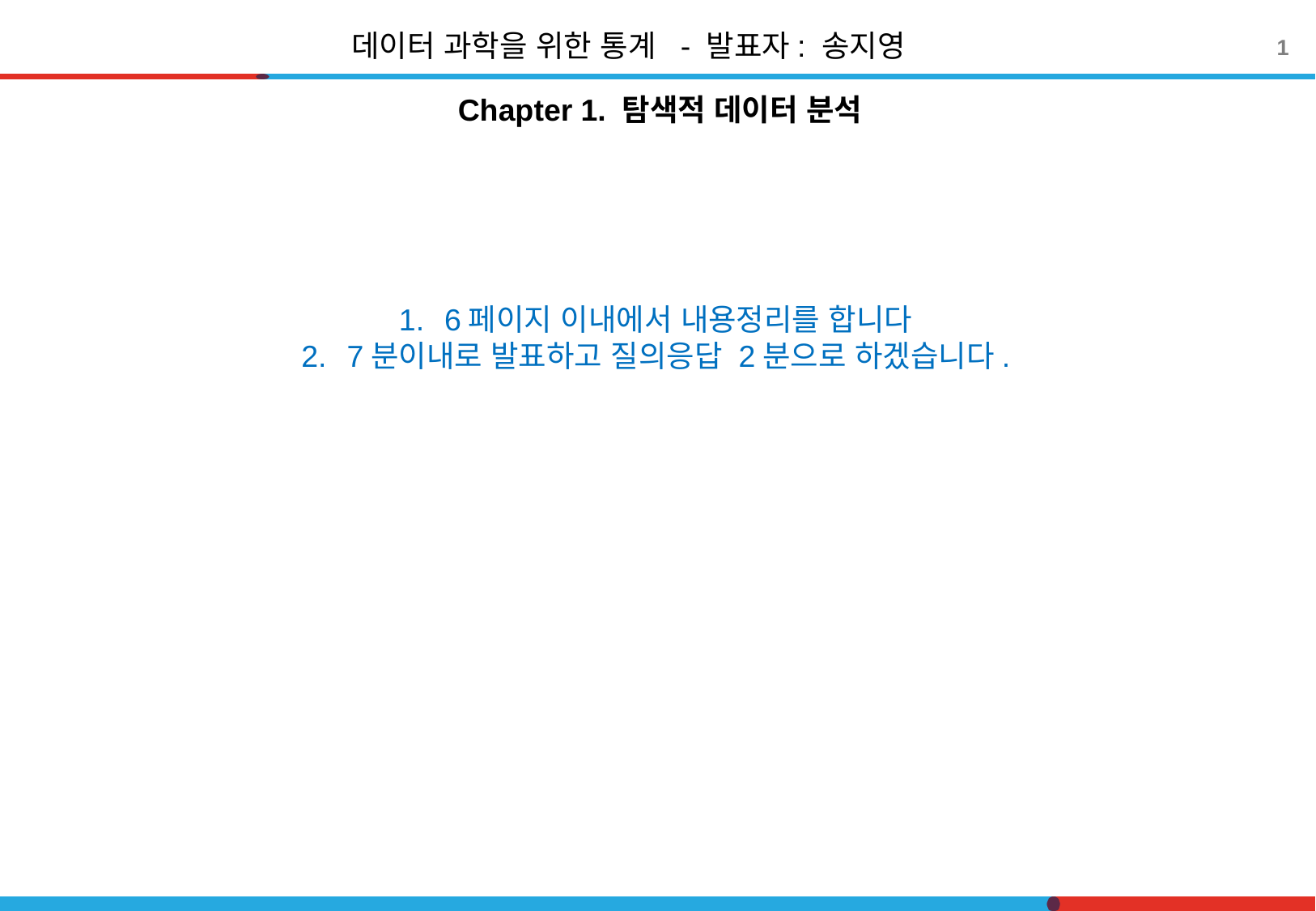

데이터 과학을 위한 통계  - 발표자: 송지영
1
Chapter 1. 탐색적 데이터 분석
6페이지 이내에서 내용정리를 합니다
7분이내로 발표하고 질의응답 2분으로 하겠습니다.